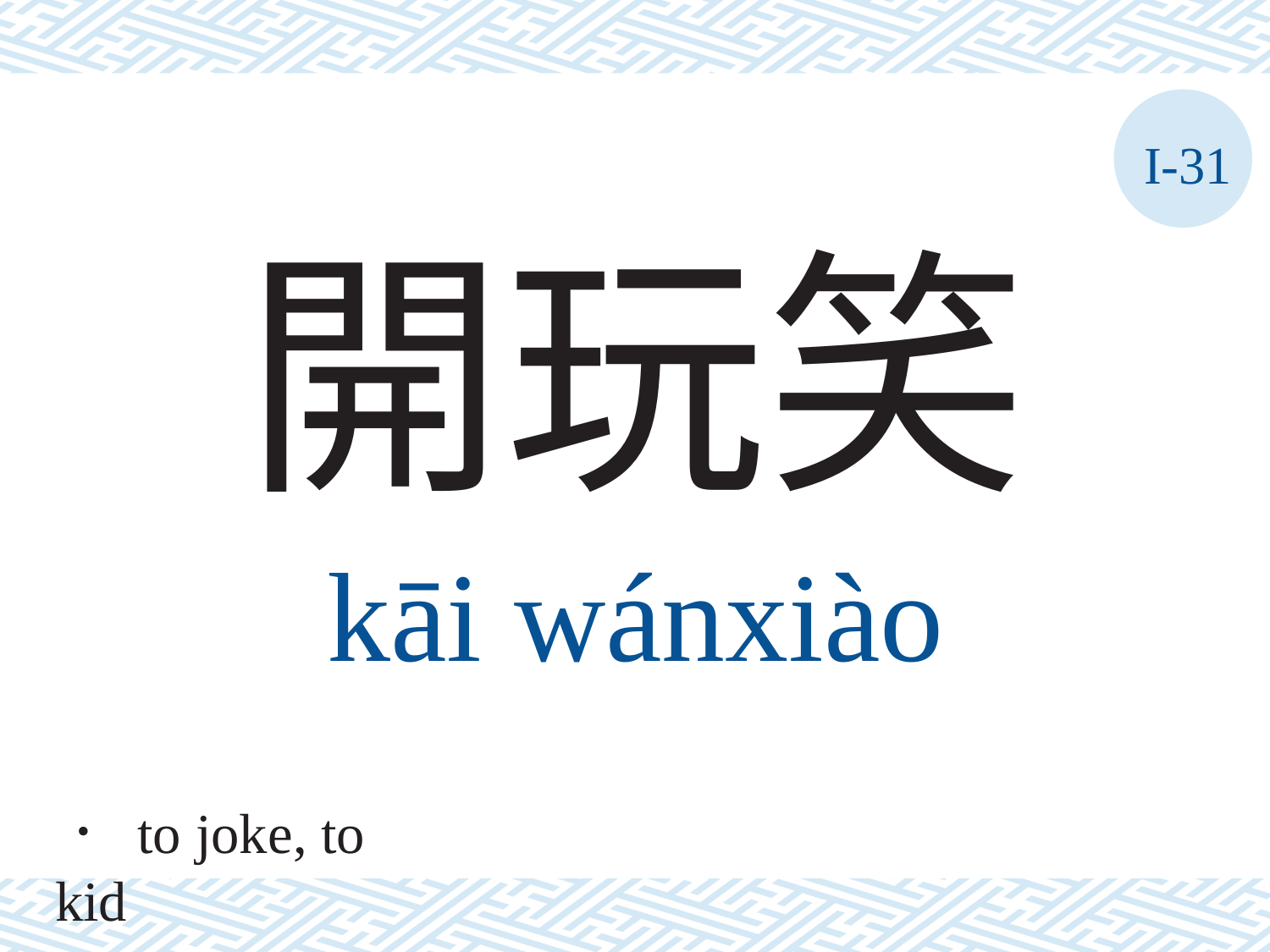

I-31
開玩笑
kāi	wánxiào
． to joke, to kid